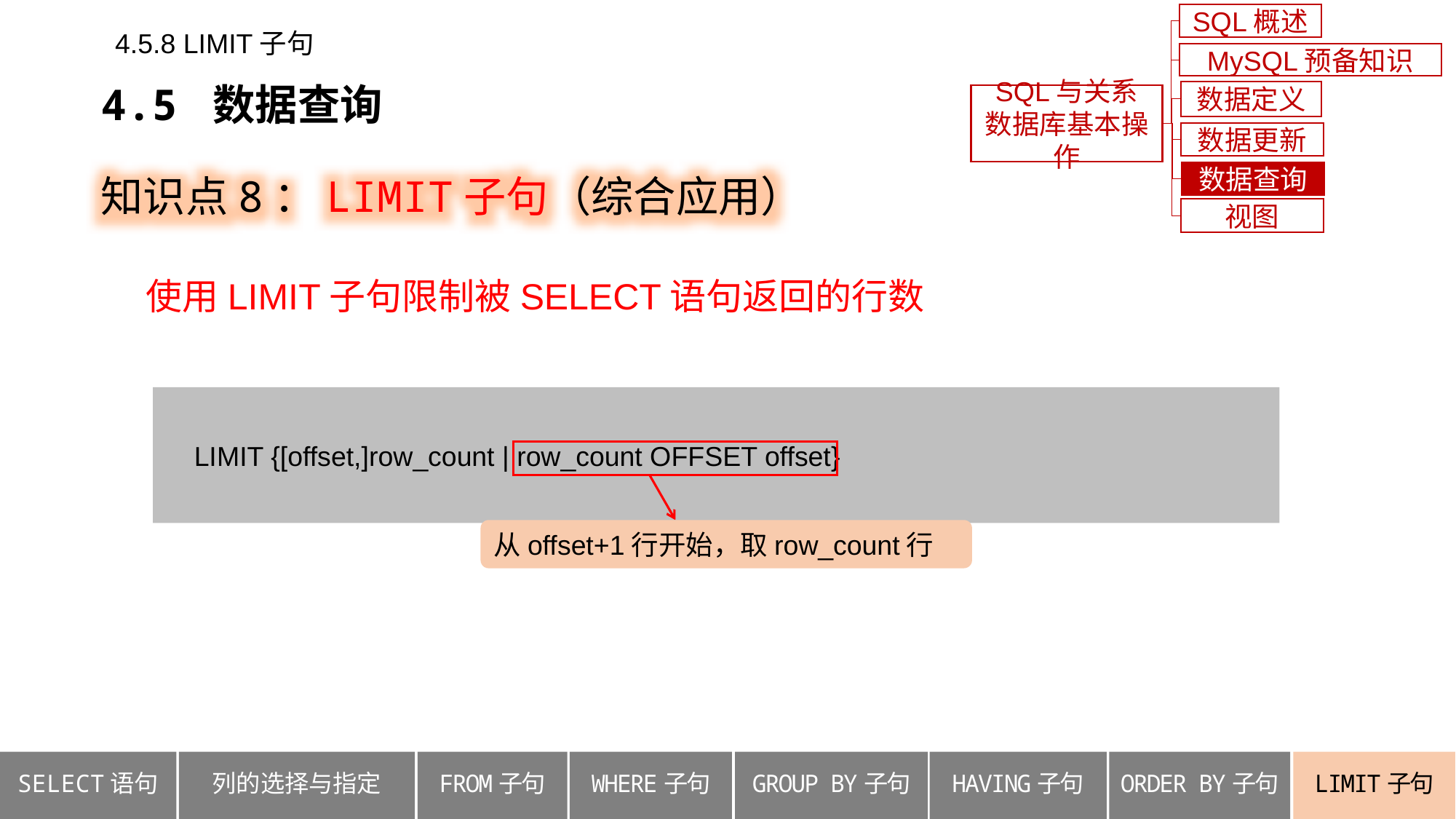

SQL概述
4.5.8 LIMIT子句
MySQL预备知识
4.5 数据查询
数据定义
SQL与关系数据库基本操作
数据更新
知识点8：LIMIT子句（综合应用）
数据查询
视图
使用LIMIT子句限制被SELECT语句返回的行数
    LIMIT {[offset,]row_count | row_count OFFSET offset}

从offset+1行开始，取row_count行
列的选择与指定
ORDER BY子句
SELECT语句
FROM子句
WHERE子句
GROUP BY子句
HAVING子句
LIMIT子句